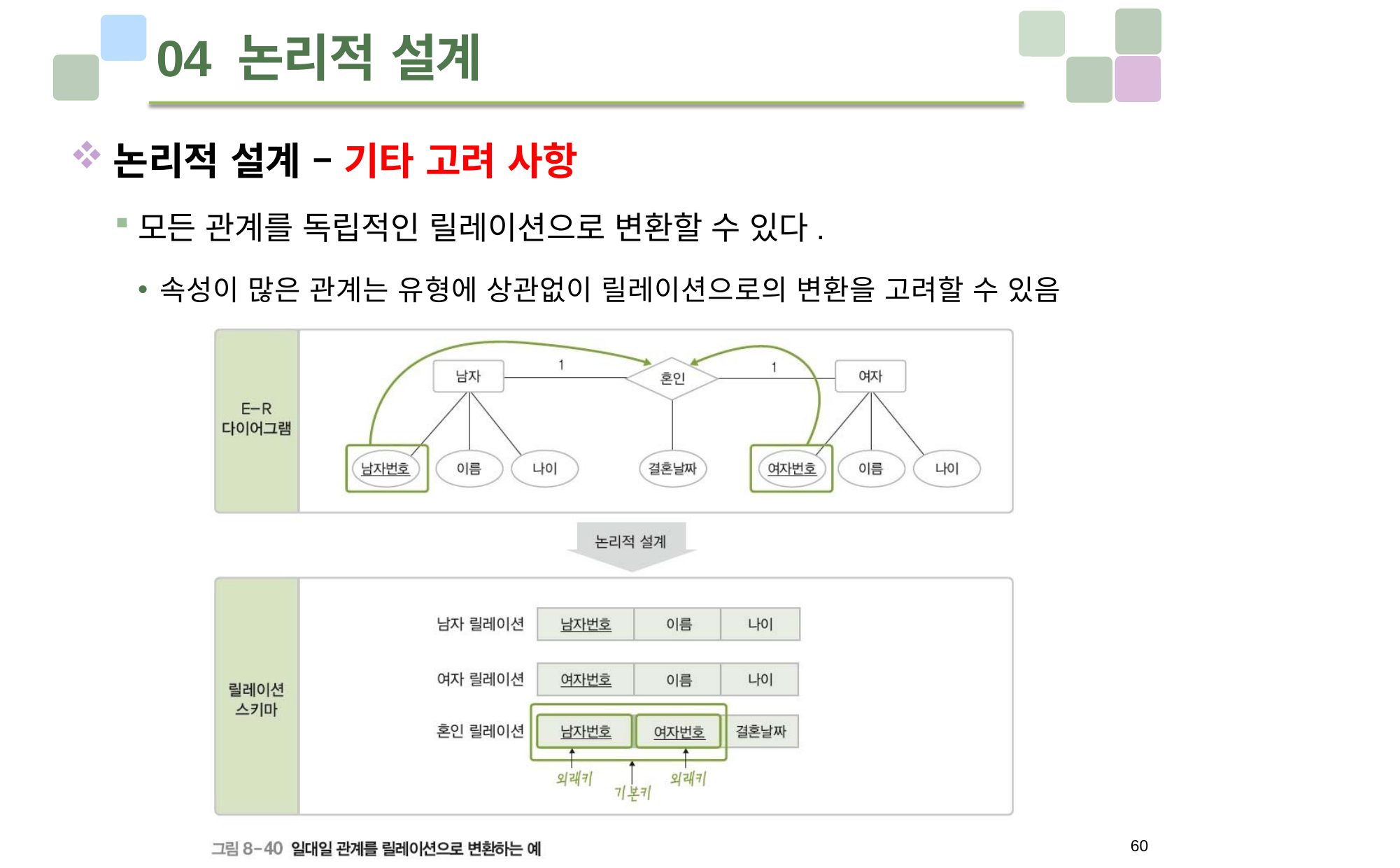

# 04 논리적 설계
논리적 설계 – 기타 고려 사항
모든 관계를 독립적인 릴레이션으로 변환할 수 있다.
속성이 많은 관계는 유형에 상관없이 릴레이션으로의 변환을 고려할 수 있음

60